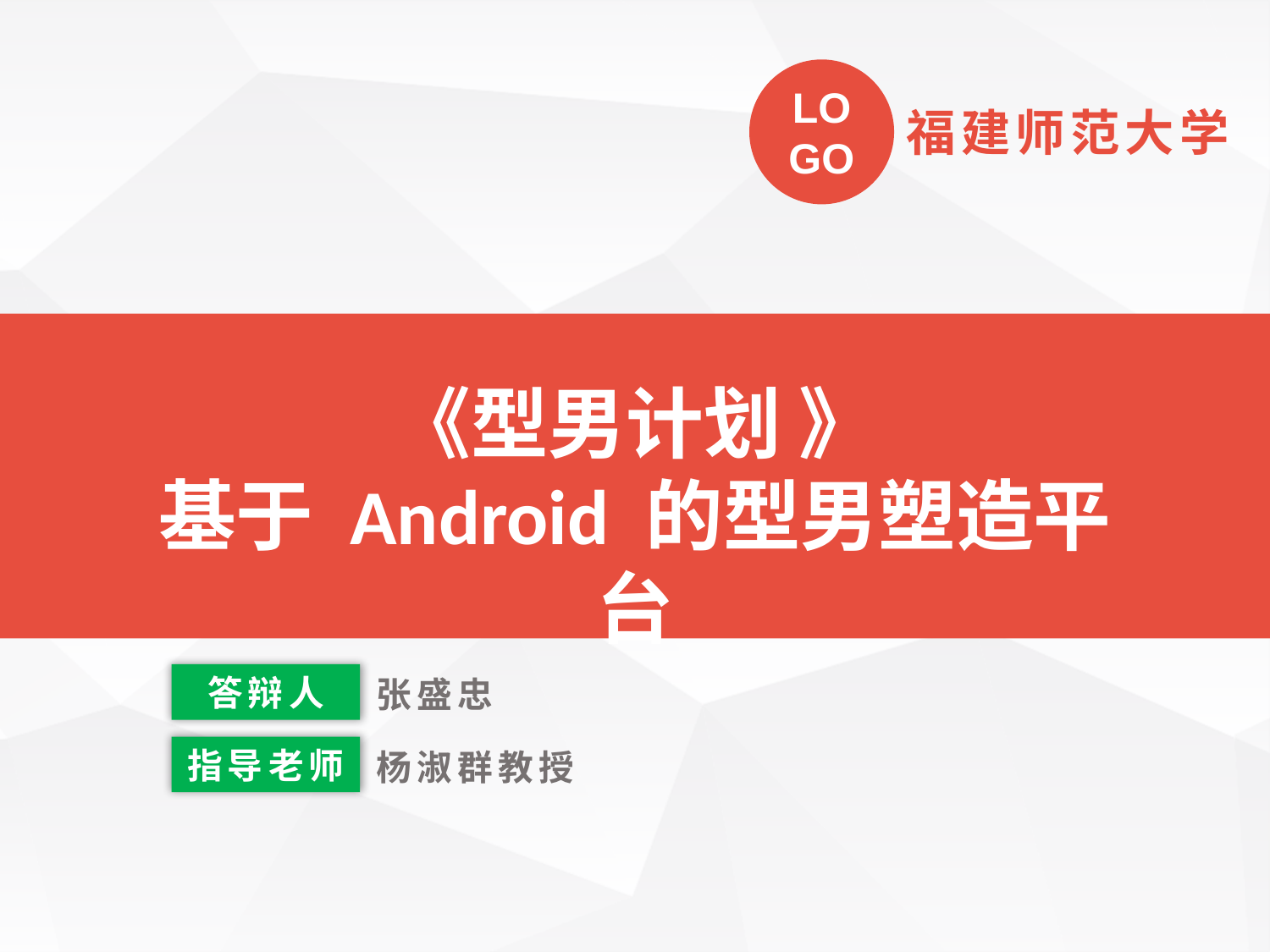

LOGO
福建师范大学

《型男计划 》
基于 Android 的型男塑造平台
我们毕业啦
其实是答辩的标题地方
答辩人
张盛忠
指导老师
杨淑群教授